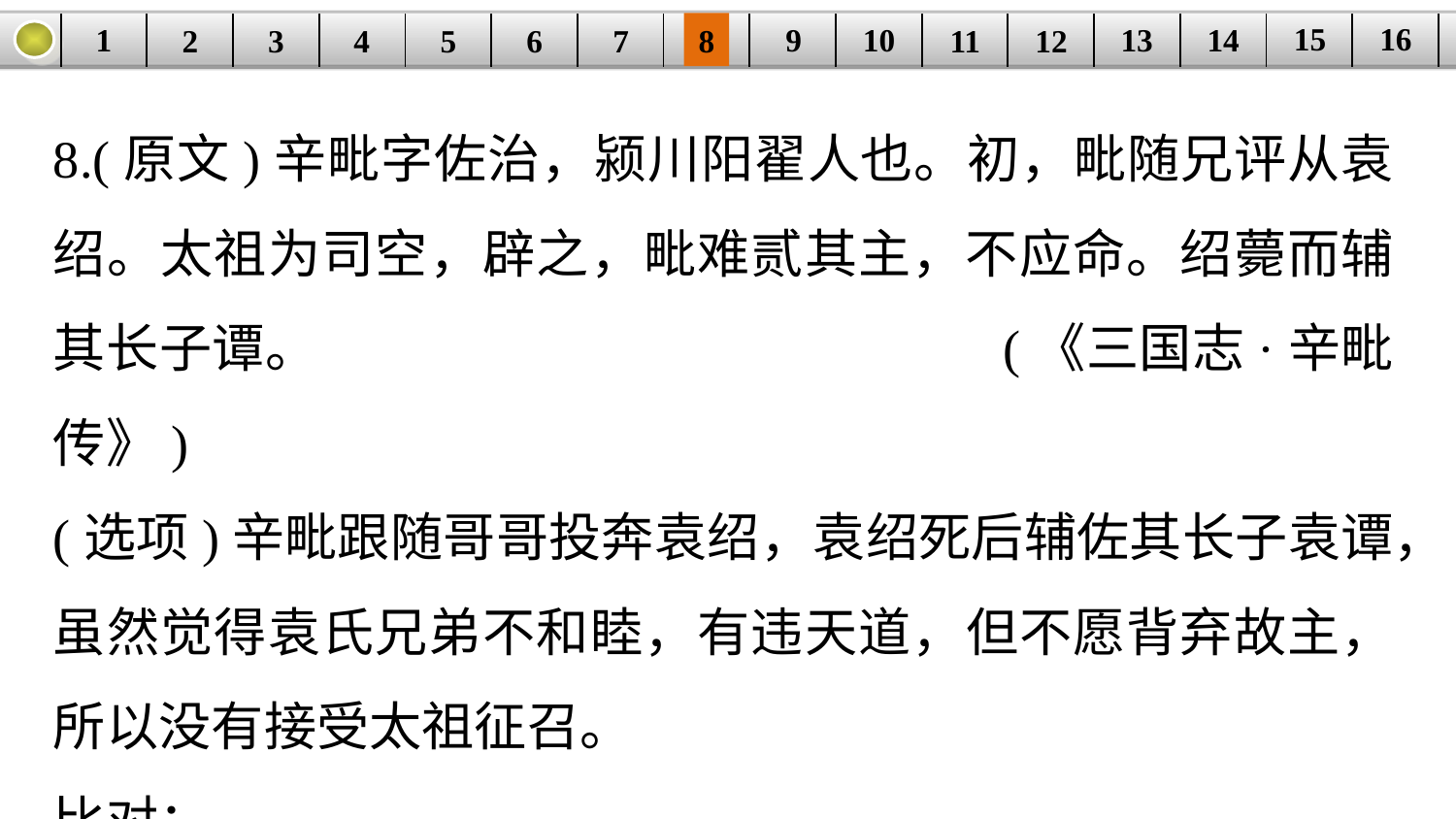

16

15
14
9
10
1
13
3
4
5
6
8
11
2
12
|  |  |  |  |  |  |  |  |  |  |  |  |  |  |  |  |
| --- | --- | --- | --- | --- | --- | --- | --- | --- | --- | --- | --- | --- | --- | --- | --- |
7

8.(原文)辛毗字佐治，颍川阳翟人也。初，毗随兄评从袁绍。太祖为司空，辟之，毗难贰其主，不应命。绍薨而辅其长子谭。                                                       (《三国志·辛毗传》)
(选项)辛毗跟随哥哥投奔袁绍，袁绍死后辅佐其长子袁谭，虽然觉得袁氏兄弟不和睦，有违天道，但不愿背弃故主，所以没有接受太祖征召。
比对：____________________________________________